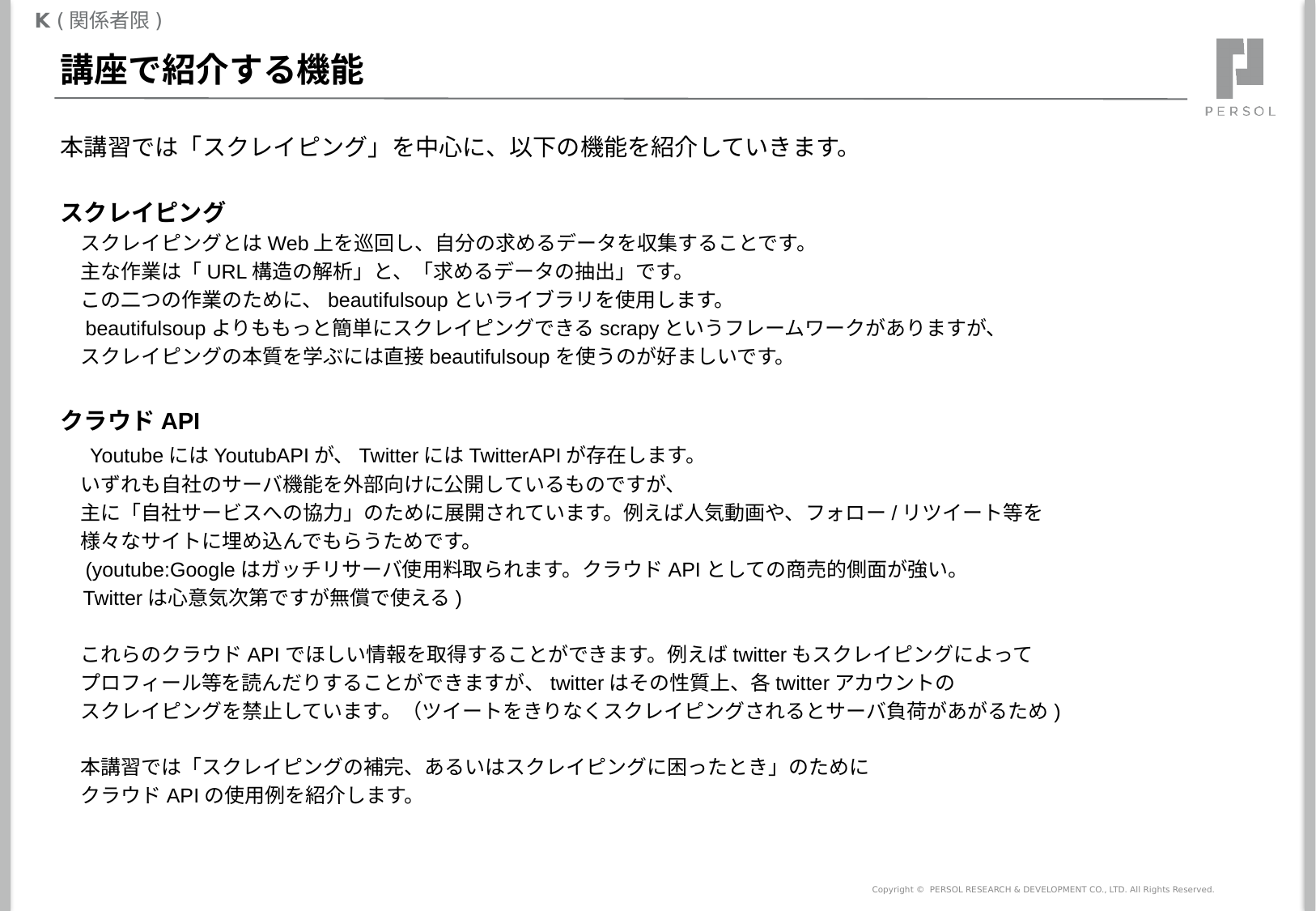

# 講座で紹介する機能
本講習では「スクレイピング」を中心に、以下の機能を紹介していきます。

スクレイピング
　スクレイピングとはWeb上を巡回し、自分の求めるデータを収集することです。
　主な作業は「URL構造の解析」と、「求めるデータの抽出」です。
　この二つの作業のために、beautifulsoupといライブラリを使用します。
　beautifulsoupよりももっと簡単にスクレイピングできるscrapyというフレームワークがありますが、
　スクレイピングの本質を学ぶには直接beautifulsoupを使うのが好ましいです。

クラウドAPI
　YoutubeにはYoutubAPIが、TwitterにはTwitterAPIが存在します。
　いずれも自社のサーバ機能を外部向けに公開しているものですが、
　主に「自社サービスへの協力」のために展開されています。例えば人気動画や、フォロー/リツイート等を
　様々なサイトに埋め込んでもらうためです。
　(youtube:Googleはガッチリサーバ使用料取られます。クラウドAPIとしての商売的側面が強い。
    Twitterは心意気次第ですが無償で使える)

　これらのクラウドAPIでほしい情報を取得することができます。例えばtwitterもスクレイピングによって
　プロフィール等を読んだりすることができますが、twitterはその性質上、各twitterアカウントの
　スクレイピングを禁止しています。（ツイートをきりなくスクレイピングされるとサーバ負荷があがるため)

　本講習では「スクレイピングの補完、あるいはスクレイピングに困ったとき」のために
　クラウドAPIの使用例を紹介します。